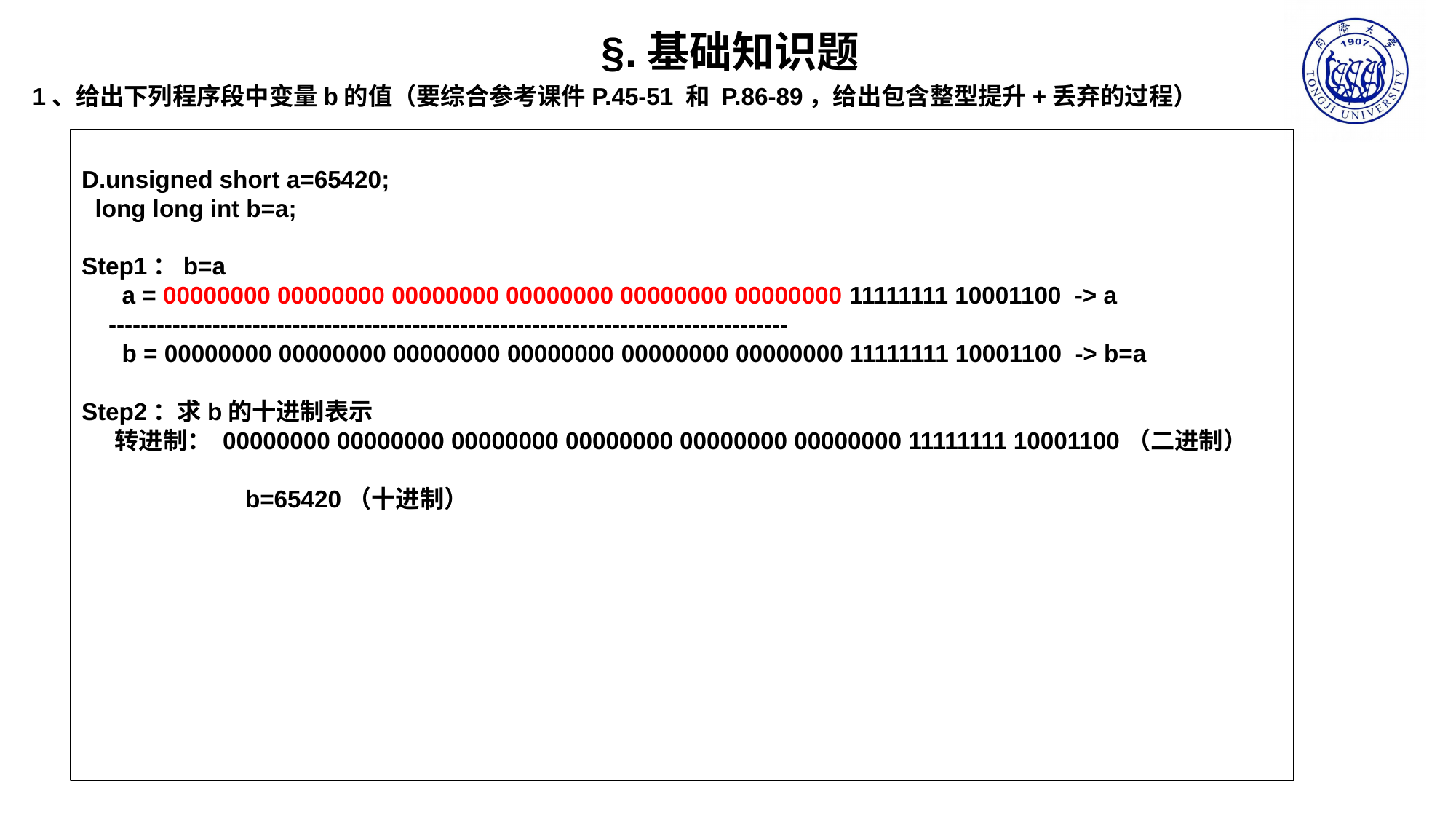

§.基础知识题
1、给出下列程序段中变量b的值（要综合参考课件P.45-51 和 P.86-89，给出包含整型提升+丢弃的过程）

D.unsigned short a=65420;
  long long int b=a;

Step1：b=a
      a = 00000000 00000000 00000000 00000000 00000000 00000000 11111111 10001100  -> a
    -------------------------------------------------------------------------------------
      b = 00000000 00000000 00000000 00000000 00000000 00000000 11111111 10001100  -> b=a

Step2：求b的十进制表示
     转进制： 00000000 00000000 00000000 00000000 00000000 00000000 11111111 10001100（二进制）

b=65420（十进制）